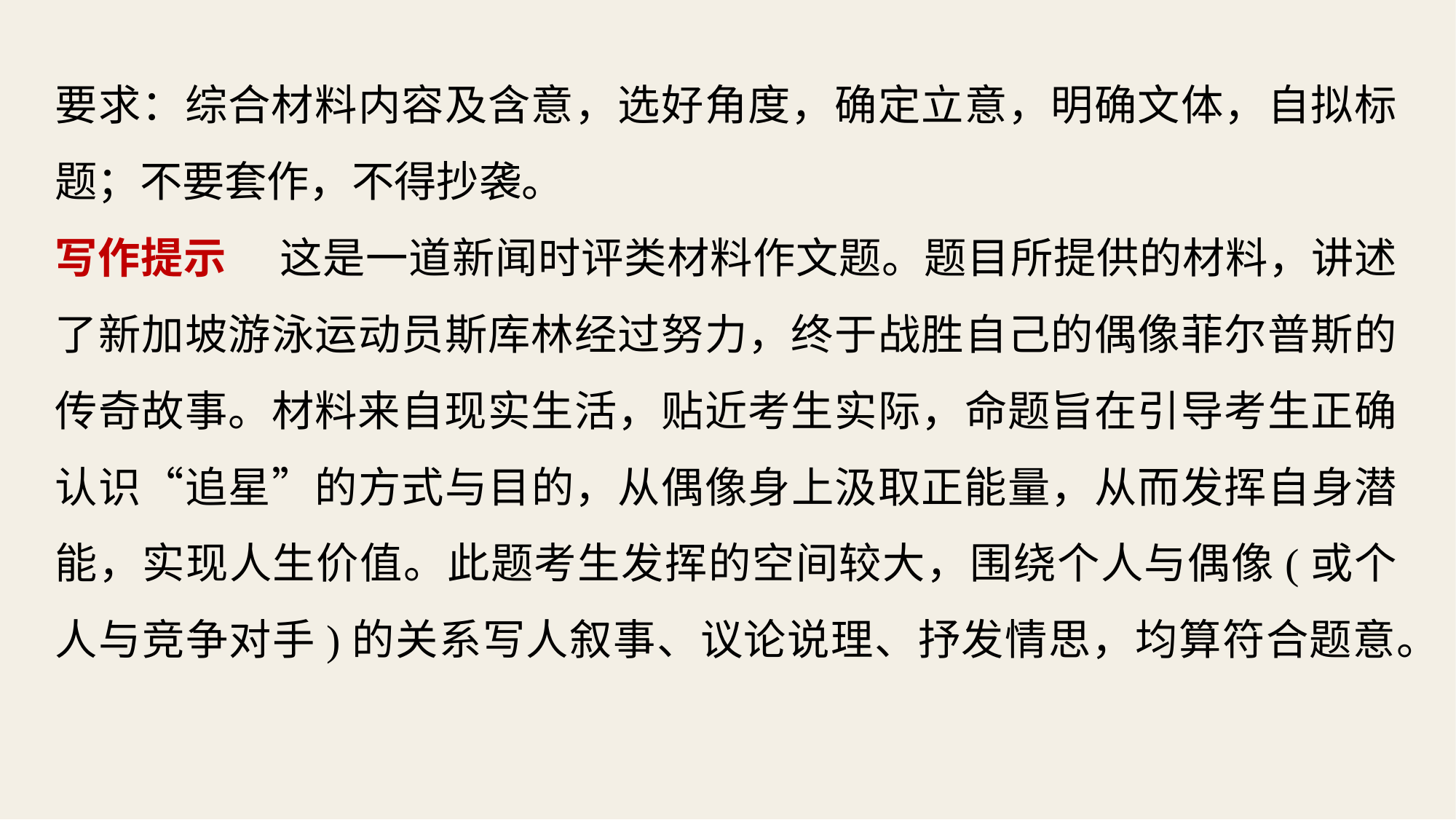

要求：综合材料内容及含意，选好角度，确定立意，明确文体，自拟标题；不要套作，不得抄袭。
写作提示 　这是一道新闻时评类材料作文题。题目所提供的材料，讲述了新加坡游泳运动员斯库林经过努力，终于战胜自己的偶像菲尔普斯的传奇故事。材料来自现实生活，贴近考生实际，命题旨在引导考生正确认识“追星”的方式与目的，从偶像身上汲取正能量，从而发挥自身潜能，实现人生价值。此题考生发挥的空间较大，围绕个人与偶像(或个人与竞争对手)的关系写人叙事、议论说理、抒发情思，均算符合题意。